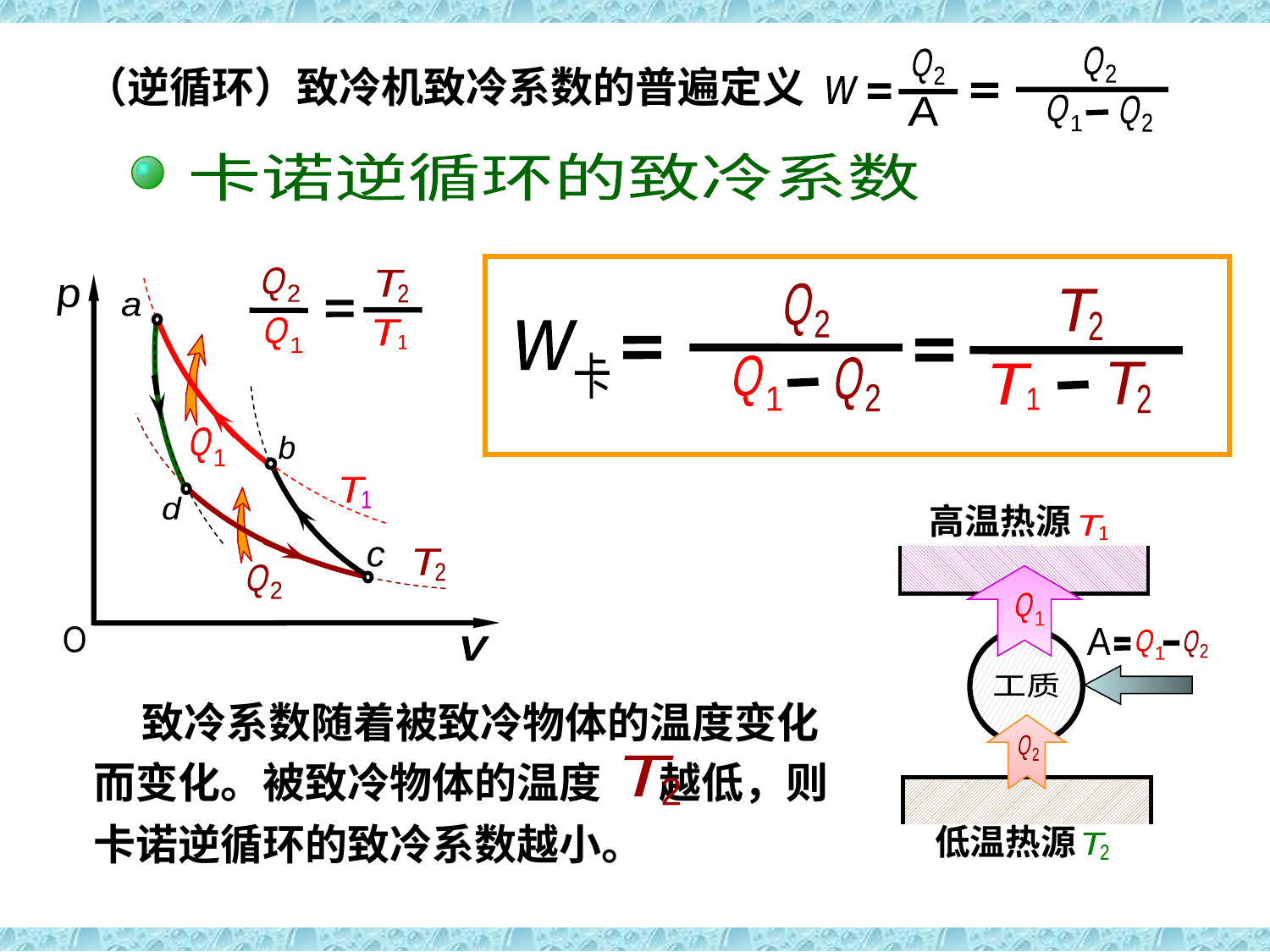

致冷系数
Q
2

Q
1
Q
2

Q
2
w

A
（逆循环）致冷机致冷系数的普遍定义
卡诺逆循环的致冷系数

Q
2
T
2

p

a

Q
1
T
1

Q
1
b

T
1

d

c
T
2
Q
2

O
V

Q
2
T
2
w

卡
Q
1
Q
2
T
2
T
1

高温热源
T
1

Q
1
Q
1
A
Q
1
Q
2

工质
工质
    致冷系数随着被致冷物体的温度变化而变化。被致冷物体的温度      越低，则卡诺逆循环的致冷系数越小。
T
2

Q
2
Q
2

低温热源

T
2